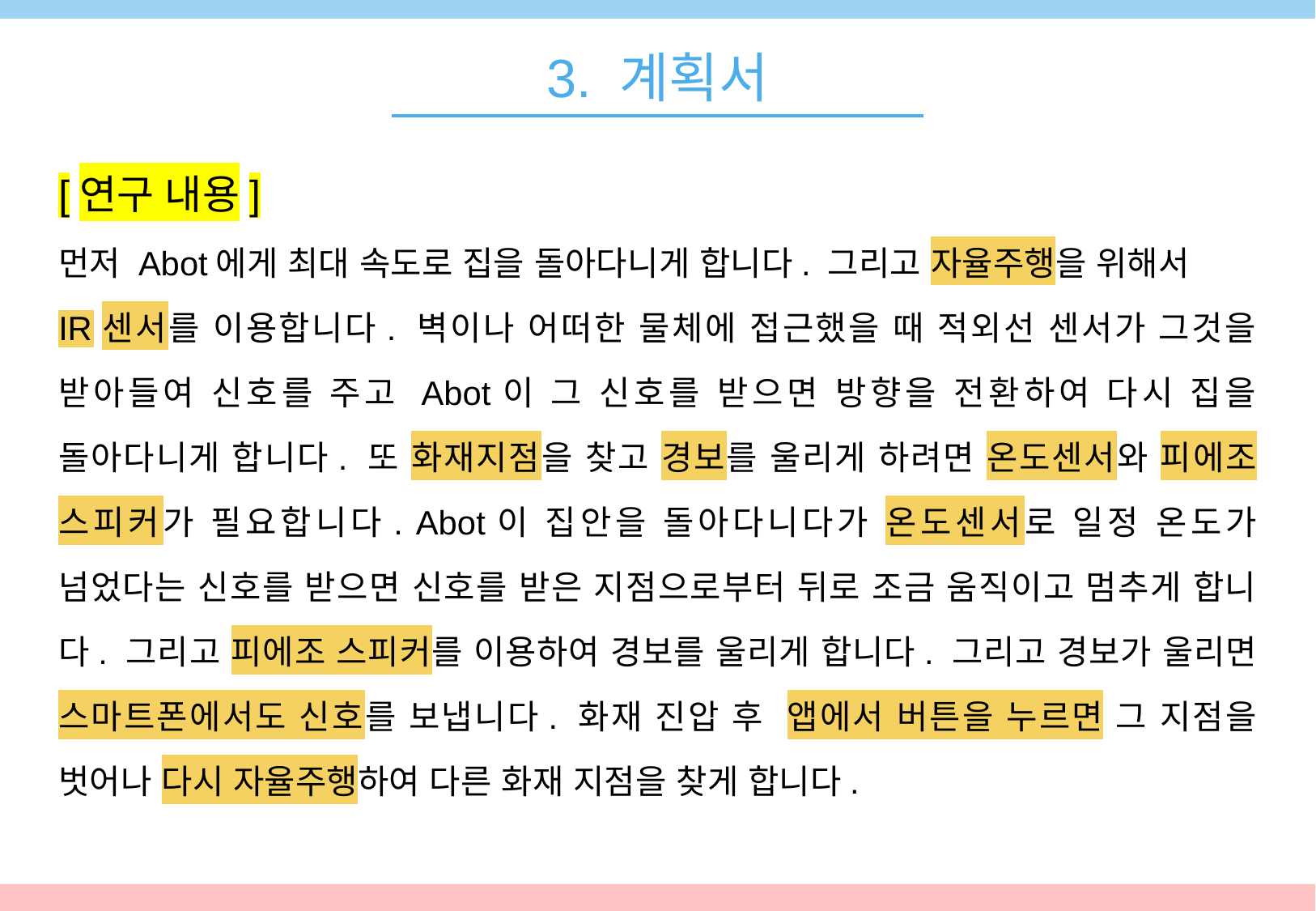

3. 계획서
[연구 내용]
먼저 Abot에게 최대 속도로 집을 돌아다니게 합니다. 그리고 자율주행을 위해서
IR센서를 이용합니다. 벽이나 어떠한 물체에 접근했을 때 적외선 센서가 그것을 받아들여 신호를 주고 Abot이 그 신호를 받으면 방향을 전환하여 다시 집을 돌아다니게 합니다. 또 화재지점을 찾고 경보를 울리게 하려면 온도센서와 피에조 스피커가 필요합니다. Abot이 집안을 돌아다니다가 온도센서로 일정 온도가 넘었다는 신호를 받으면 신호를 받은 지점으로부터 뒤로 조금 움직이고 멈추게 합니다. 그리고 피에조 스피커를 이용하여 경보를 울리게 합니다. 그리고 경보가 울리면 스마트폰에서도 신호를 보냅니다. 화재 진압 후  앱에서 버튼을 누르면 그 지점을 벗어나 다시 자율주행하여 다른 화재 지점을 찾게 합니다.